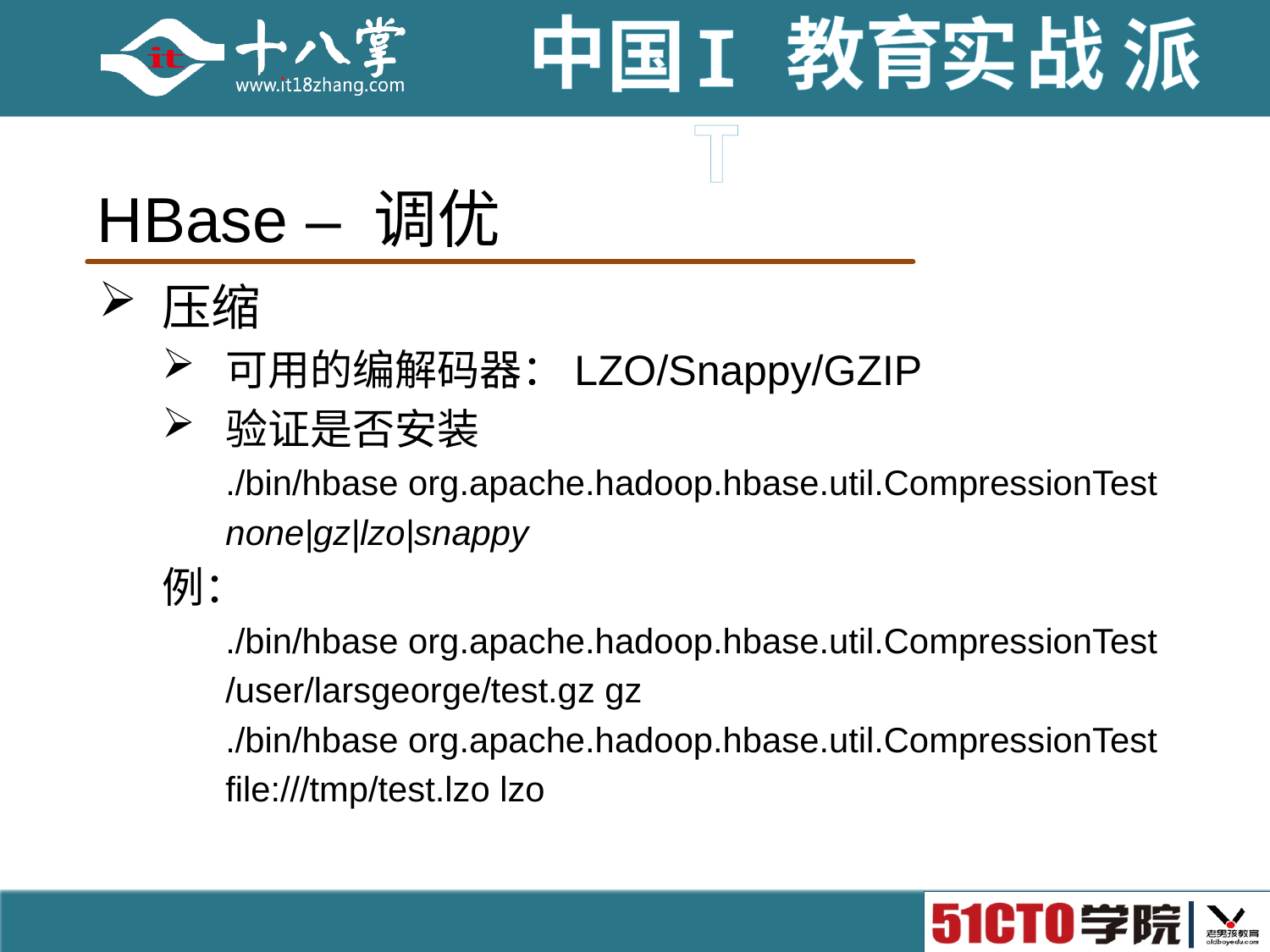

# HBase – 调优
压缩
可用的编解码器：LZO/Snappy/GZIP
验证是否安装
./bin/hbase org.apache.hadoop.hbase.util.CompressionTest
none|gz|lzo|snappy
例：
./bin/hbase org.apache.hadoop.hbase.util.CompressionTest
/user/larsgeorge/test.gz gz
./bin/hbase org.apache.hadoop.hbase.util.CompressionTest
file:///tmp/test.lzo lzo